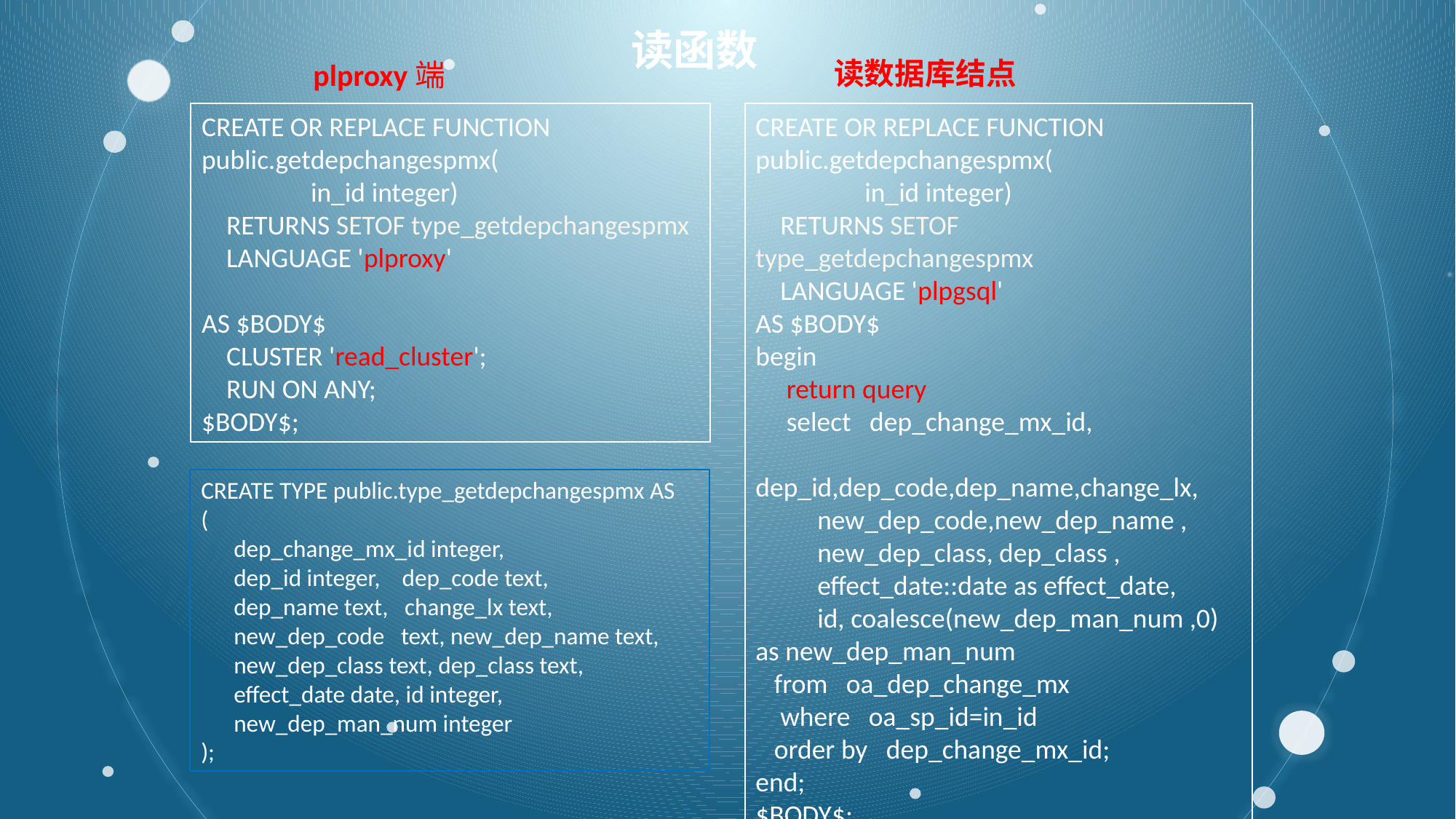

读函数
读数据库结点
plproxy端
CREATE OR REPLACE FUNCTION public.getdepchangespmx(
	in_id integer)
    RETURNS SETOF type_getdepchangespmx
    LANGUAGE 'plproxy'

AS $BODY$
    CLUSTER 'read_cluster';
    RUN ON ANY;
$BODY$;
CREATE OR REPLACE FUNCTION public.getdepchangespmx(
	in_id integer)
    RETURNS SETOF type_getdepchangespmx
    LANGUAGE 'plpgsql'
AS $BODY$
begin
     return query
     select   dep_change_mx_id,
       dep_id,dep_code,dep_name,change_lx,
          new_dep_code,new_dep_name ,
          new_dep_class, dep_class ,
          effect_date::date as effect_date,
          id, coalesce(new_dep_man_num ,0) as new_dep_man_num
   from   oa_dep_change_mx
    where   oa_sp_id=in_id
   order by   dep_change_mx_id;
end;
$BODY$;
CREATE TYPE public.type_getdepchangespmx AS
(
      dep_change_mx_id integer,
      dep_id integer,    dep_code text,
      dep_name text,   change_lx text,
      new_dep_code   text, new_dep_name text,
      new_dep_class text, dep_class text,
      effect_date date, id integer,
      new_dep_man_num integer
);